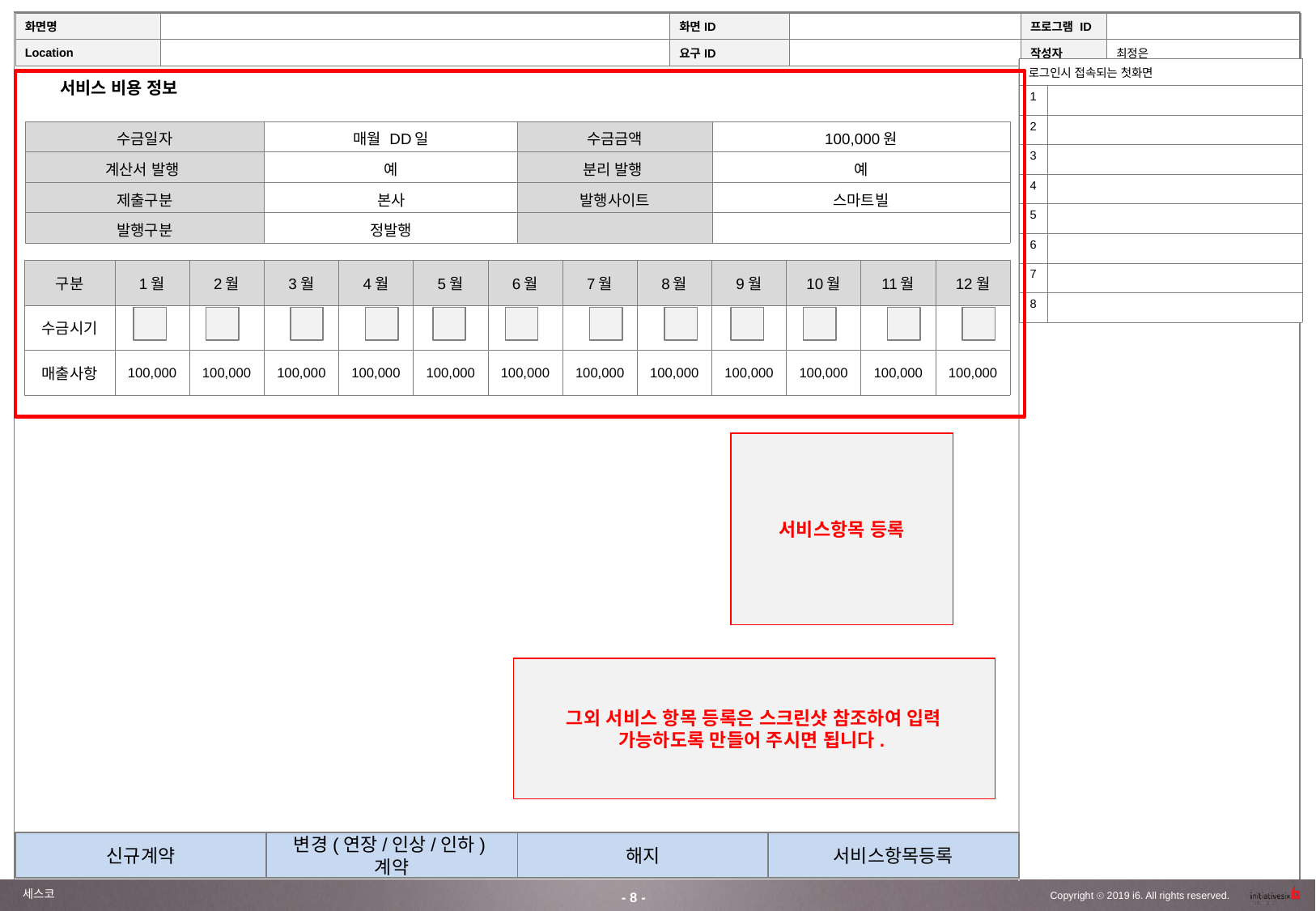

| 로그인시 접속되는 첫화면 |  |
| --- | --- |
| 1 |  |
| 2 |  |
| 3 |  |
| 4 |  |
| 5 |  |
| 6 |  |
| 7 |  |
| 8 |  |

서비스 비용 정보
| 수금일자 | 매월 DD일 | 수금금액 | 100,000원 |
| --- | --- | --- | --- |
| 계산서 발행 | 예 | 분리 발행 | 예 |
| 제출구분 | 본사 | 발행사이트 | 스마트빌 |
| 발행구분 | 정발행 |  |  |
| 구분 | 1월 | 2월 | 3월 | 4월 | 5월 | 6월 | 7월 | 8월 | 9월 | 10월 | 11월 | 12월 |
| --- | --- | --- | --- | --- | --- | --- | --- | --- | --- | --- | --- | --- |
| 수금시기 |  |  |  |  |  |  |  |  |  |  |  |  |
| 매출사항 | 100,000 | 100,000 | 100,000 | 100,000 | 100,000 | 100,000 | 100,000 | 100,000 | 100,000 | 100,000 | 100,000 | 100,000 |

서비스항목 등록
그외 서비스 항목 등록은 스크린샷 참조하여 입력 가능하도록 만들어 주시면 됩니다.
신규계약
변경(연장/인상/인하)계약
해지
서비스항목등록